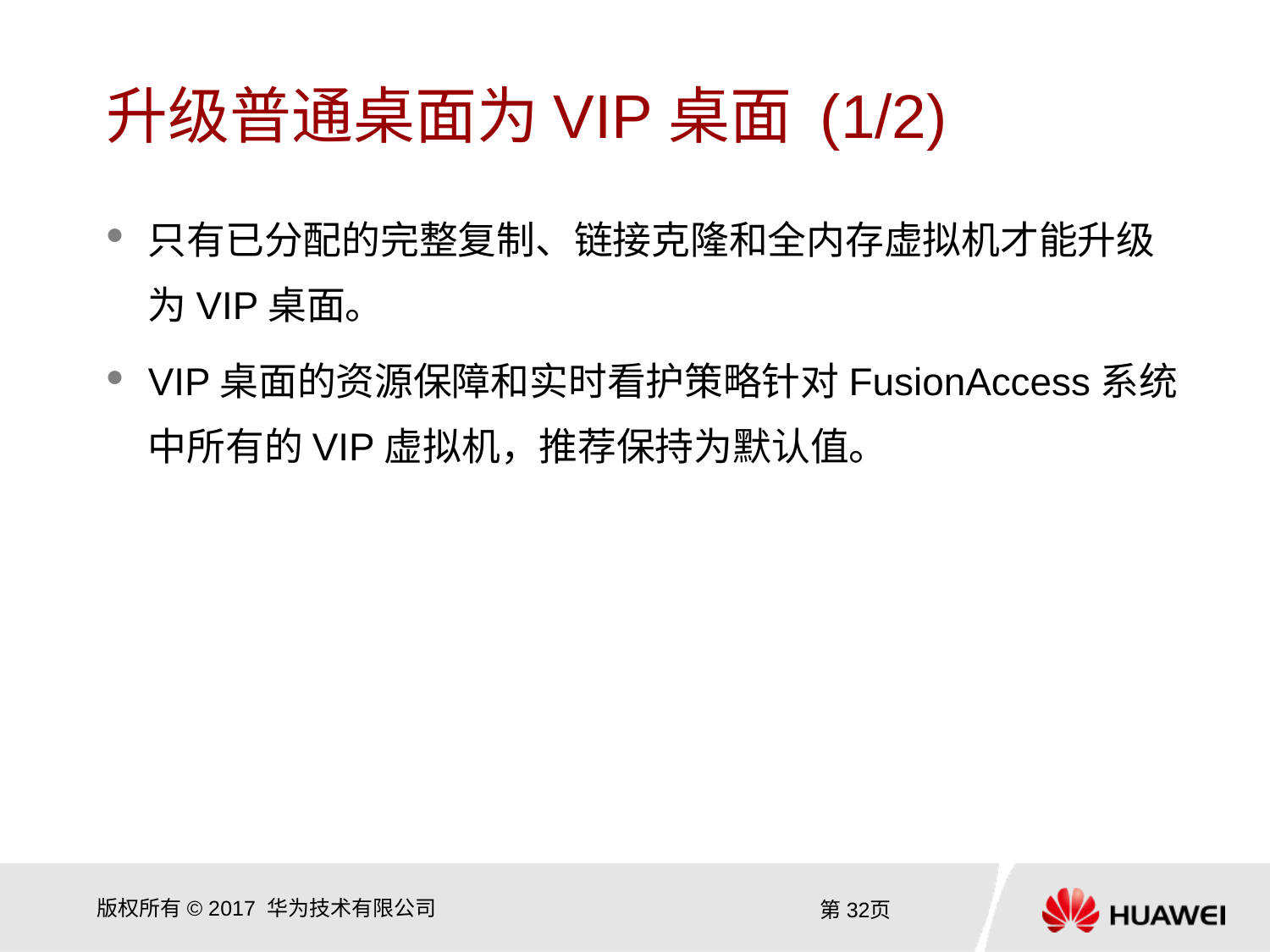

# 升级普通桌面为VIP桌面 (1/2)
只有已分配的完整复制、链接克隆和全内存虚拟机才能升级为VIP桌面。
VIP桌面的资源保障和实时看护策略针对FusionAccess系统中所有的VIP虚拟机，推荐保持为默认值。